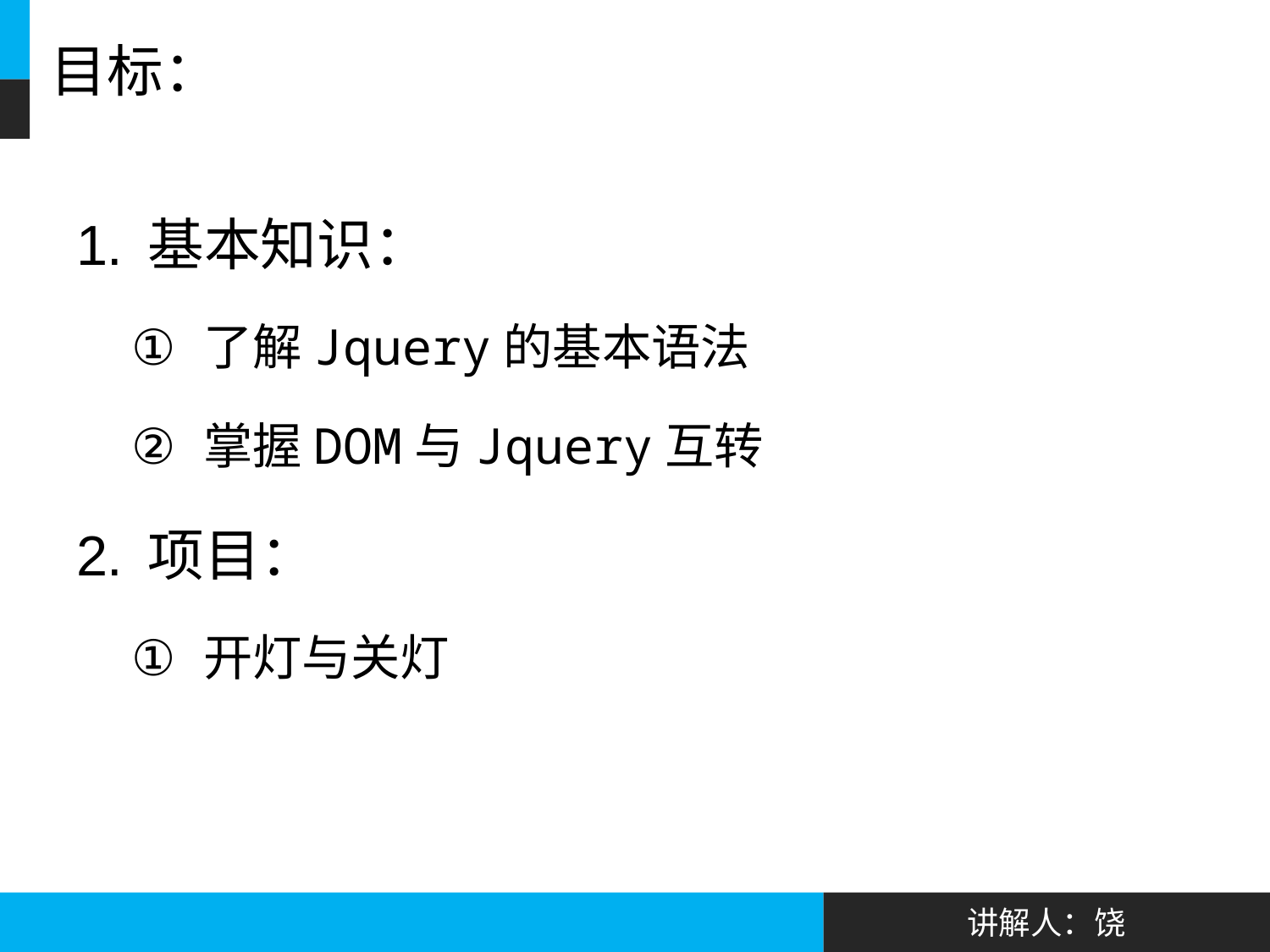

# 目标：
基本知识：
了解Jquery的基本语法
掌握DOM与Jquery互转
项目：
开灯与关灯